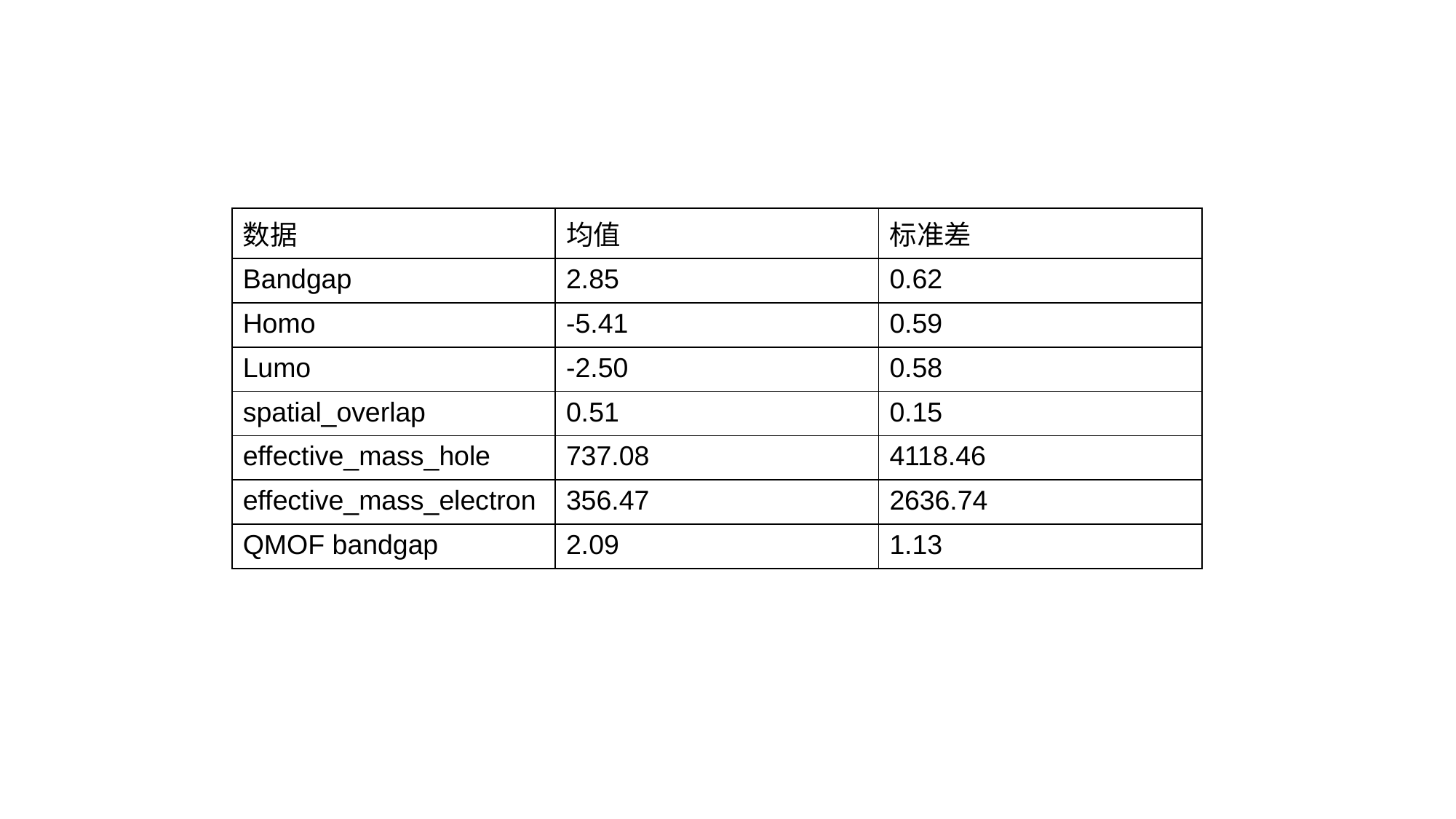

| 数据 | 均值 | 标准差 |
| --- | --- | --- |
| Bandgap | 2.85 | 0.62 |
| Homo | -5.41 | 0.59 |
| Lumo | -2.50 | 0.58 |
| spatial\_overlap | 0.51 | 0.15 |
| effective\_mass\_hole | 737.08 | 4118.46 |
| effective\_mass\_electron | 356.47 | 2636.74 |
| QMOF bandgap | 2.09 | 1.13 |